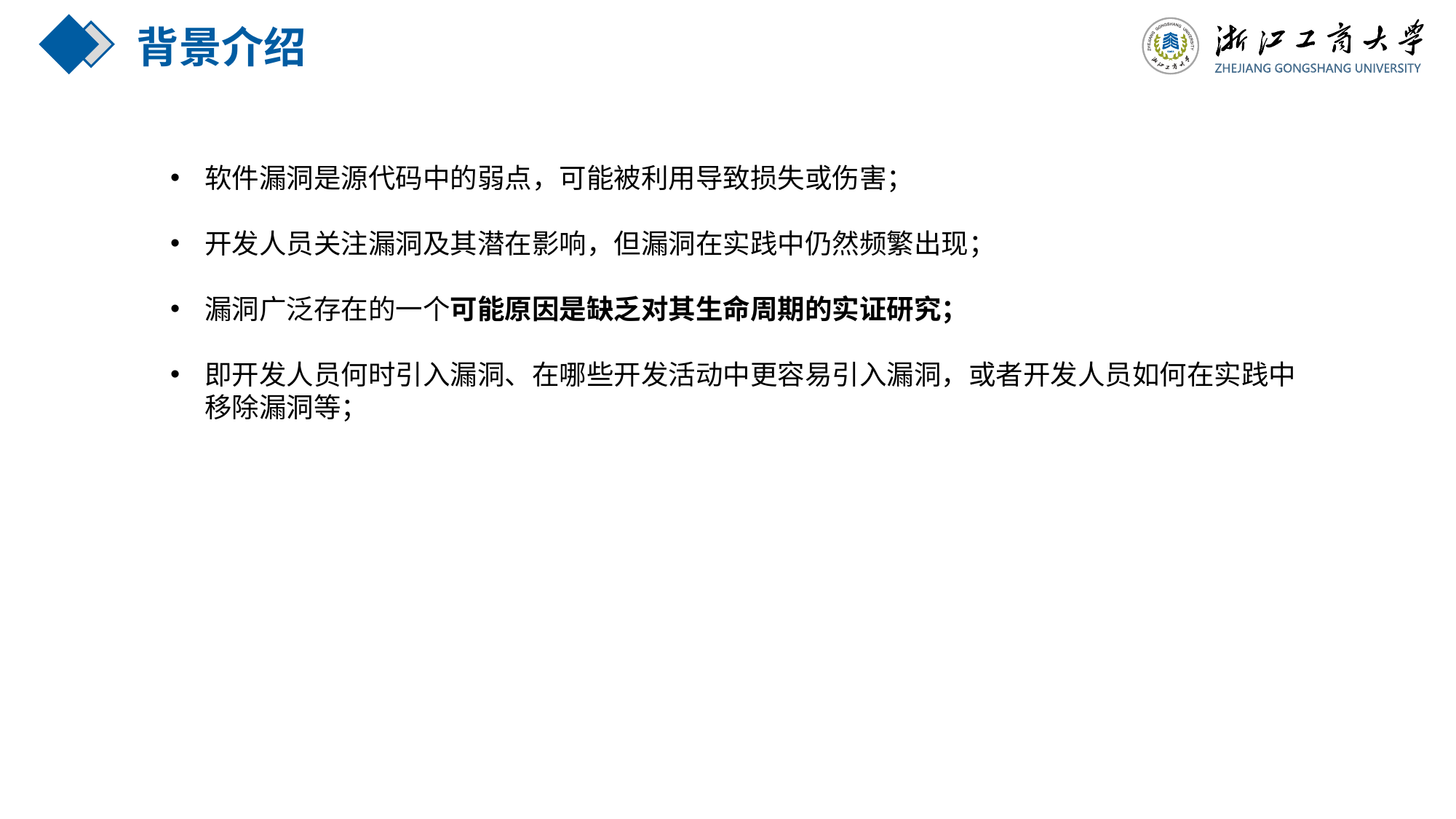

背景介绍
软件漏洞是源代码中的弱点，可能被利用导致损失或伤害；
开发人员关注漏洞及其潜在影响，但漏洞在实践中仍然频繁出现；

漏洞广泛存在的一个可能原因是缺乏对其生命周期的实证研究；
即开发人员何时引入漏洞、在哪些开发活动中更容易引入漏洞，或者开发人员如何在实践中移除漏洞等；

3